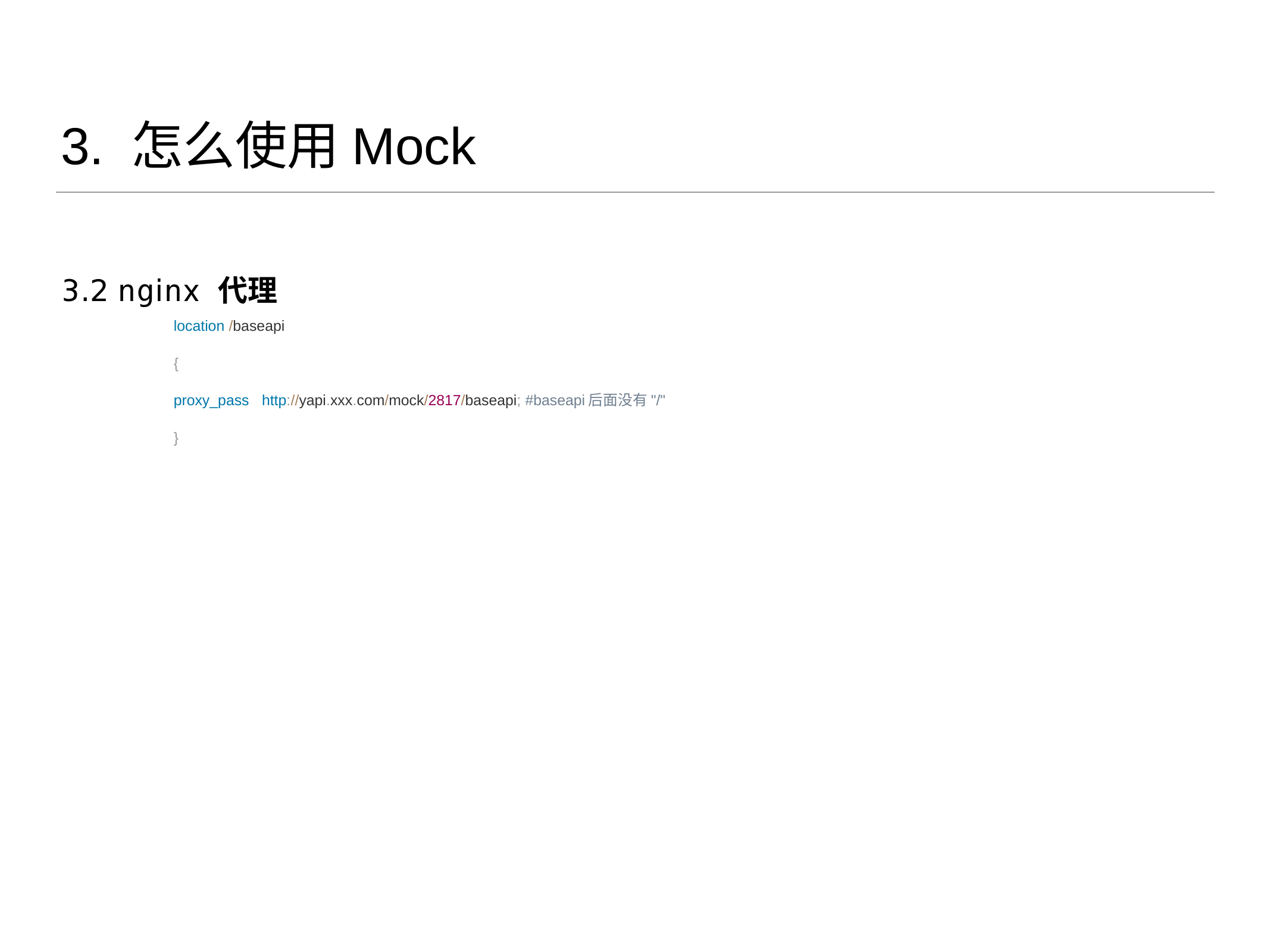

# 3. 怎么使用Mock
3.2 nginx 代理

location /baseapi
{
proxy_pass   http://yapi.xxx.com/mock/2817/baseapi; #baseapi后面没有"/"
}